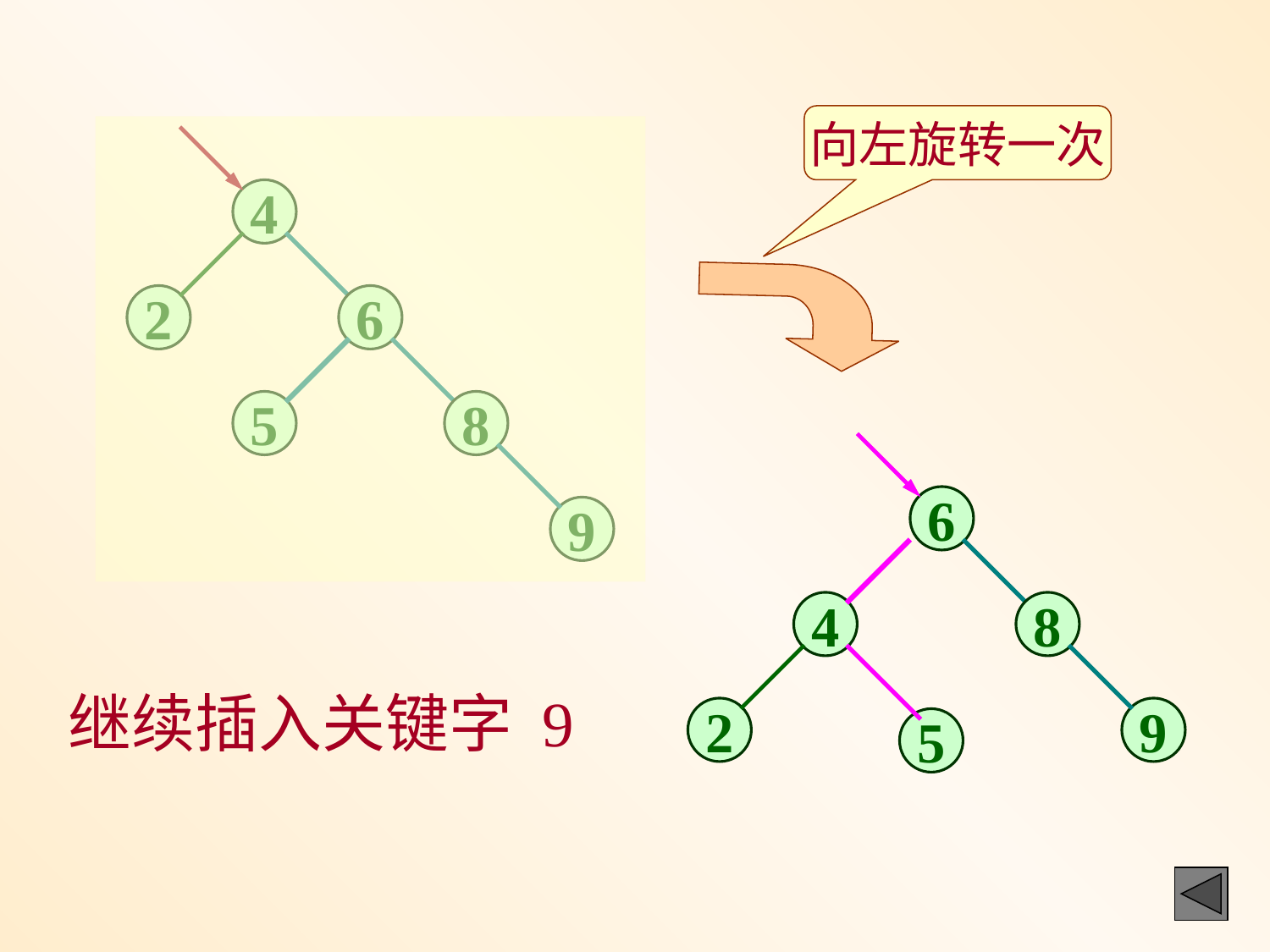

向左旋转一次

4

2
6

5
8

6
9

4
8

继续插入关键字 9
2
9
5